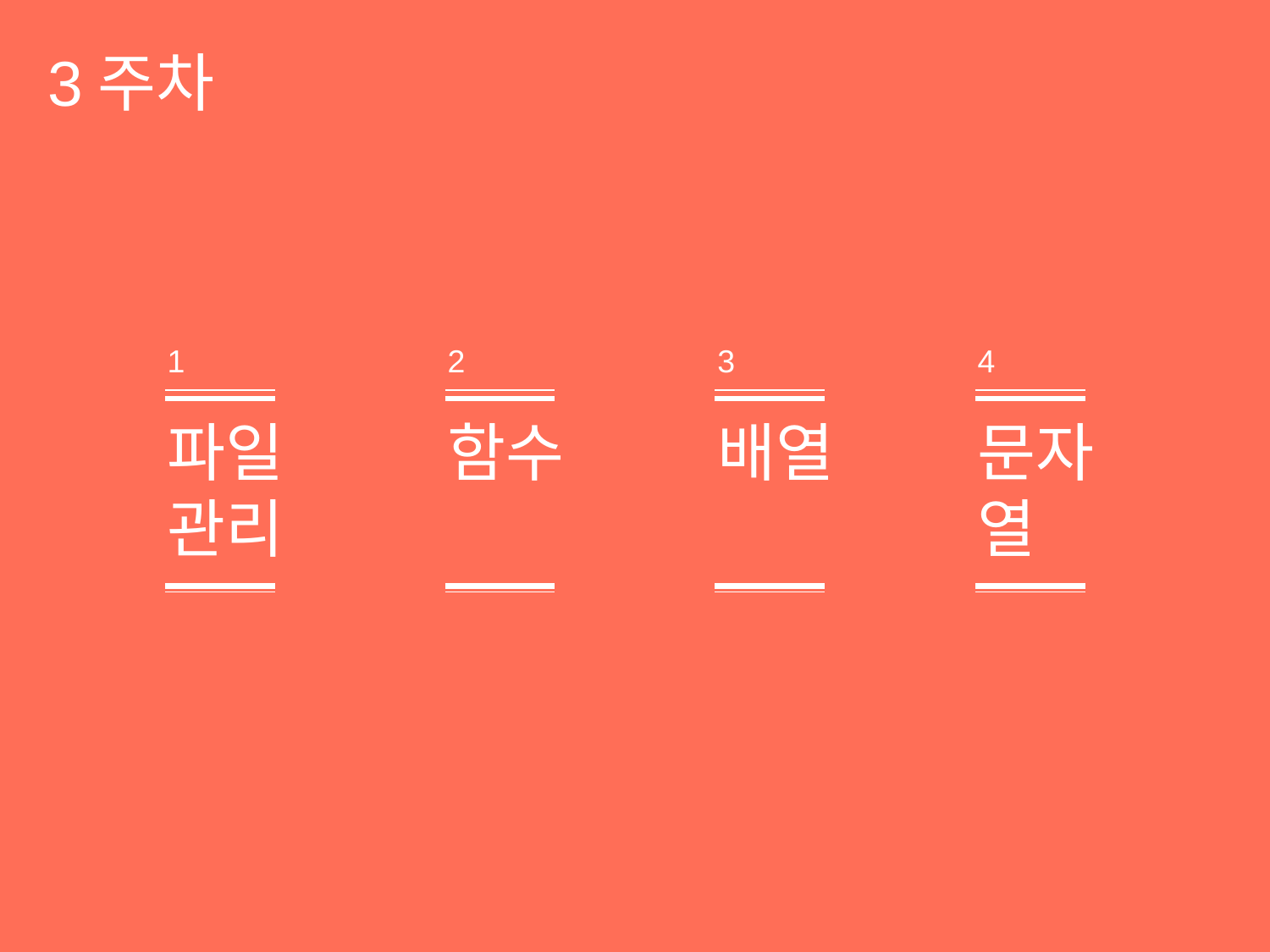

3주차
1
2
3
4
파일
관리
함수
배열
문자열